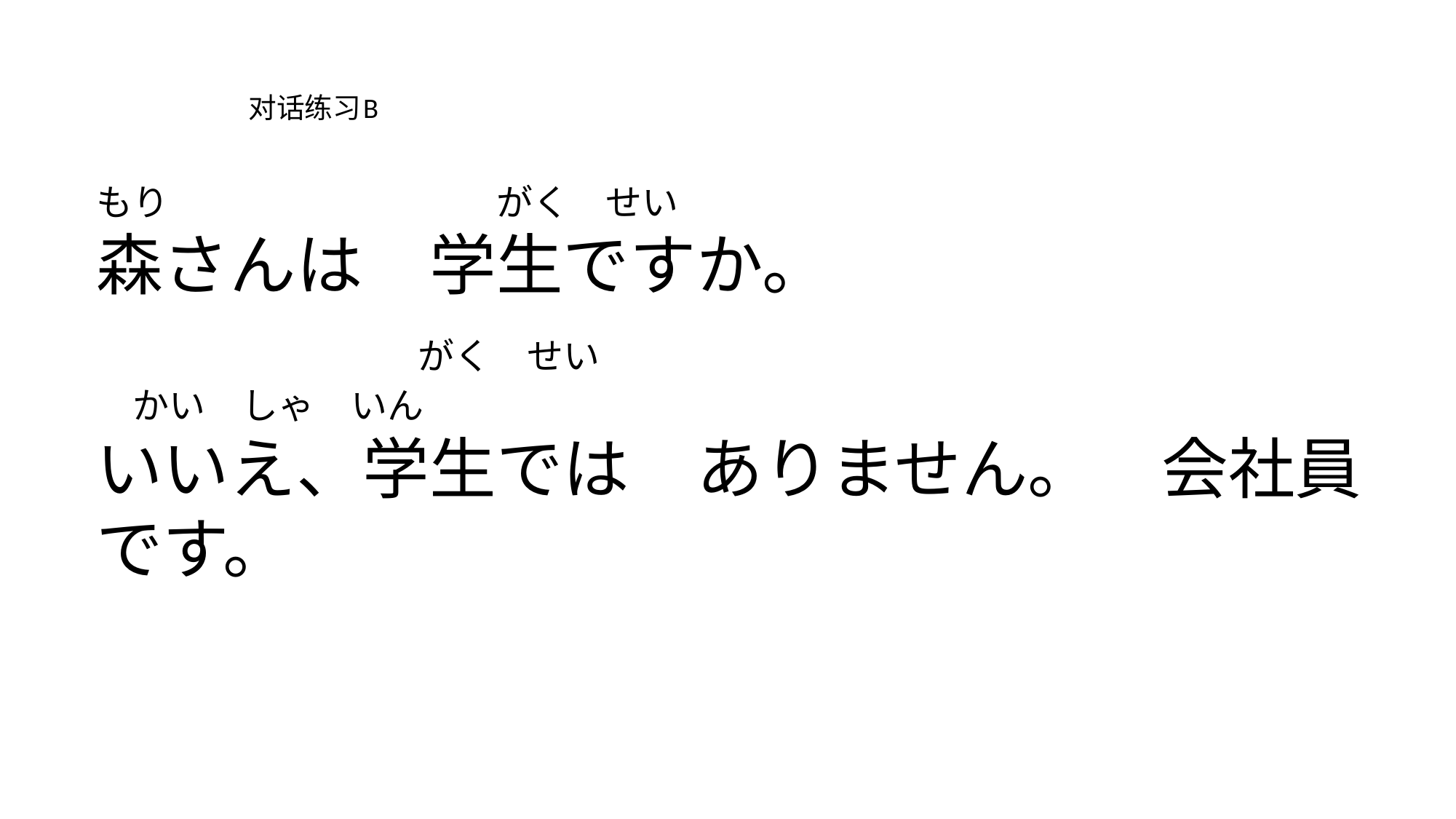

# 对话练习B
もり　　　　　　　　　がく　せい
森さんは　学生ですか。
　　　　　　　　がく　せい　　　　　　　　　　　　　　　　　　　　　　かい　しゃ　いん
いいえ、学生では　ありません。　会社員です。